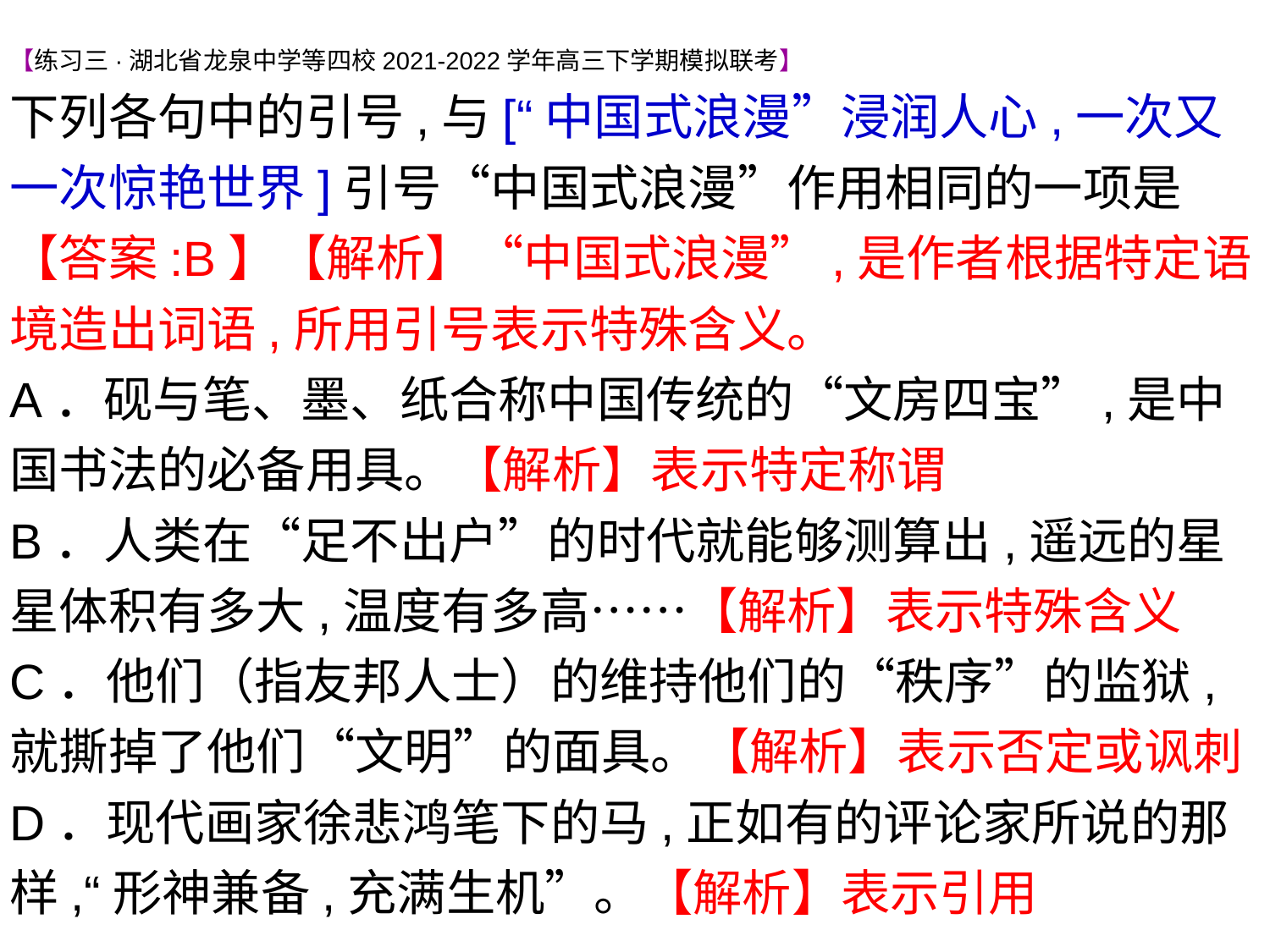

【练习三·湖北省龙泉中学等四校2021-2022学年高三下学期模拟联考】
下列各句中的引号,与[“中国式浪漫”浸润人心,一次又一次惊艳世界]引号“中国式浪漫”作用相同的一项是【答案:B】【解析】“中国式浪漫”,是作者根据特定语境造出词语,所用引号表示特殊含义。
A．砚与笔、墨、纸合称中国传统的“文房四宝”,是中国书法的必备用具。【解析】表示特定称谓
B．人类在“足不出户”的时代就能够测算出,遥远的星星体积有多大,温度有多高……【解析】表示特殊含义
C．他们（指友邦人士）的维持他们的“秩序”的监狱,就撕掉了他们“文明”的面具。【解析】表示否定或讽刺
D．现代画家徐悲鸿笔下的马,正如有的评论家所说的那样,“形神兼备,充满生机”。【解析】表示引用